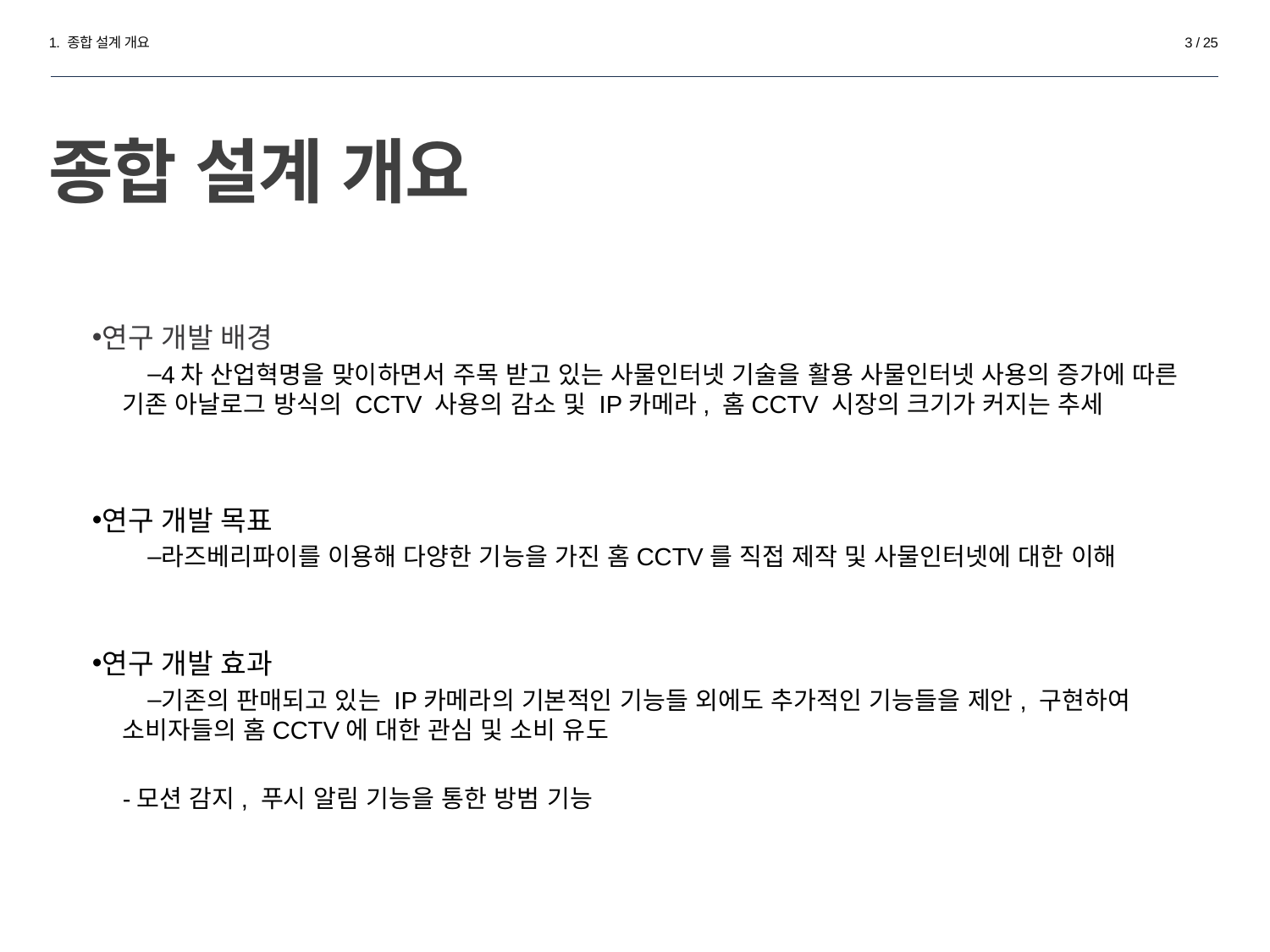

1. 종합 설계 개요
3 / 25
# 종합 설계 개요

연구 개발 배경
4차 산업혁명을 맞이하면서 주목 받고 있는 사물인터넷 기술을 활용 사물인터넷 사용의 증가에 따른 기존 아날로그 방식의 CCTV 사용의 감소 및 IP카메라, 홈CCTV 시장의 크기가 커지는 추세

연구 개발 목표
라즈베리파이를 이용해 다양한 기능을 가진 홈CCTV를 직접 제작 및 사물인터넷에 대한 이해

연구 개발 효과
기존의 판매되고 있는 IP카메라의 기본적인 기능들 외에도 추가적인 기능들을 제안, 구현하여 소비자들의 홈CCTV에 대한 관심 및 소비 유도

-모션 감지, 푸시 알림 기능을 통한 방범 기능